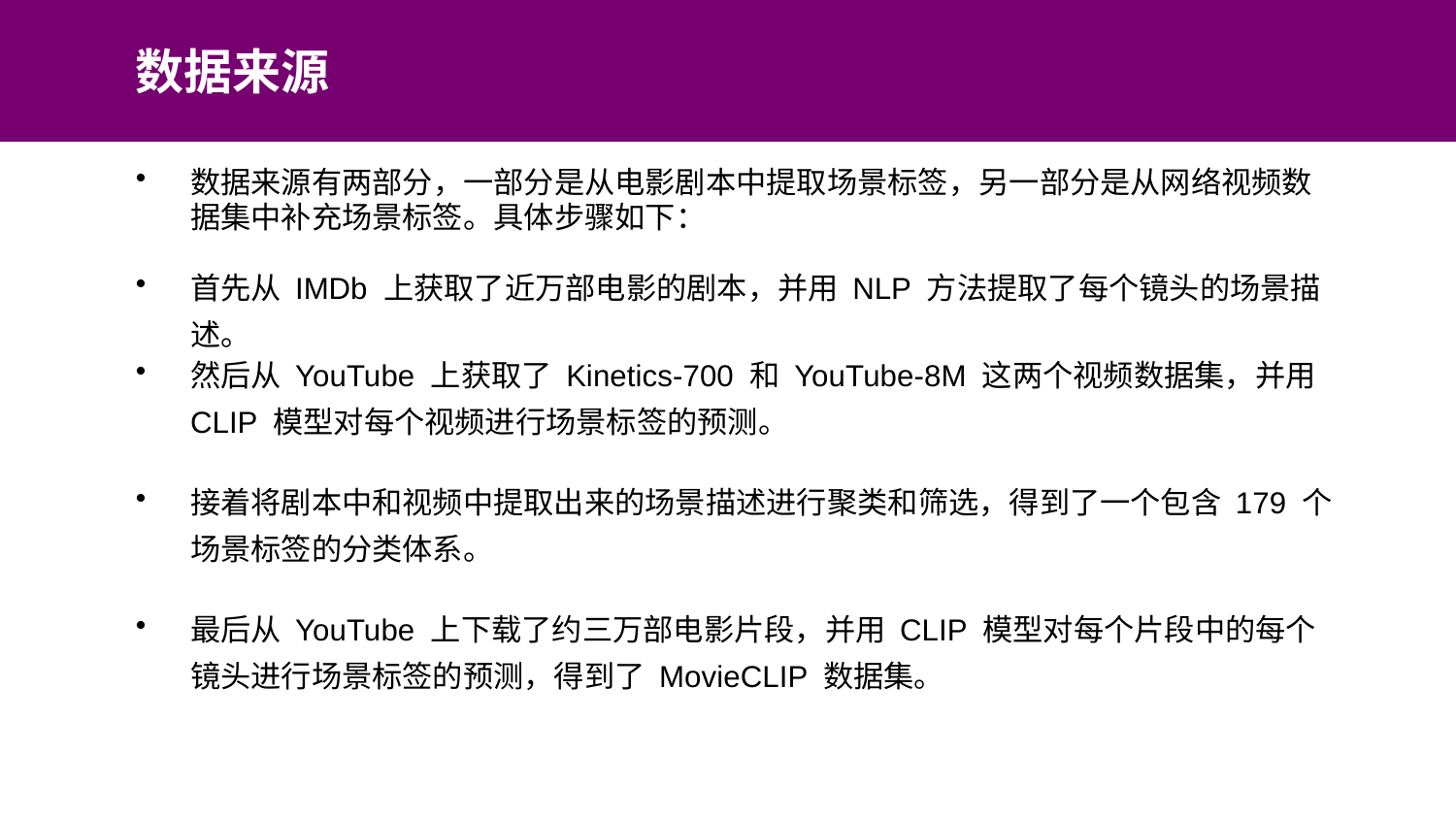

数据来源
数据来源有两部分，一部分是从电影剧本中提取场景标签，另一部分是从网络视频数据集中补充场景标签。具体步骤如下：
首先从 IMDb 上获取了近万部电影的剧本，并用 NLP 方法提取了每个镜头的场景描述。
然后从 YouTube 上获取了 Kinetics-700 和 YouTube-8M 这两个视频数据集，并用 CLIP 模型对每个视频进行场景标签的预测。
接着将剧本中和视频中提取出来的场景描述进行聚类和筛选，得到了一个包含 179 个场景标签的分类体系。
最后从 YouTube 上下载了约三万部电影片段，并用 CLIP 模型对每个片段中的每个镜头进行场景标签的预测，得到了 MovieCLIP 数据集。